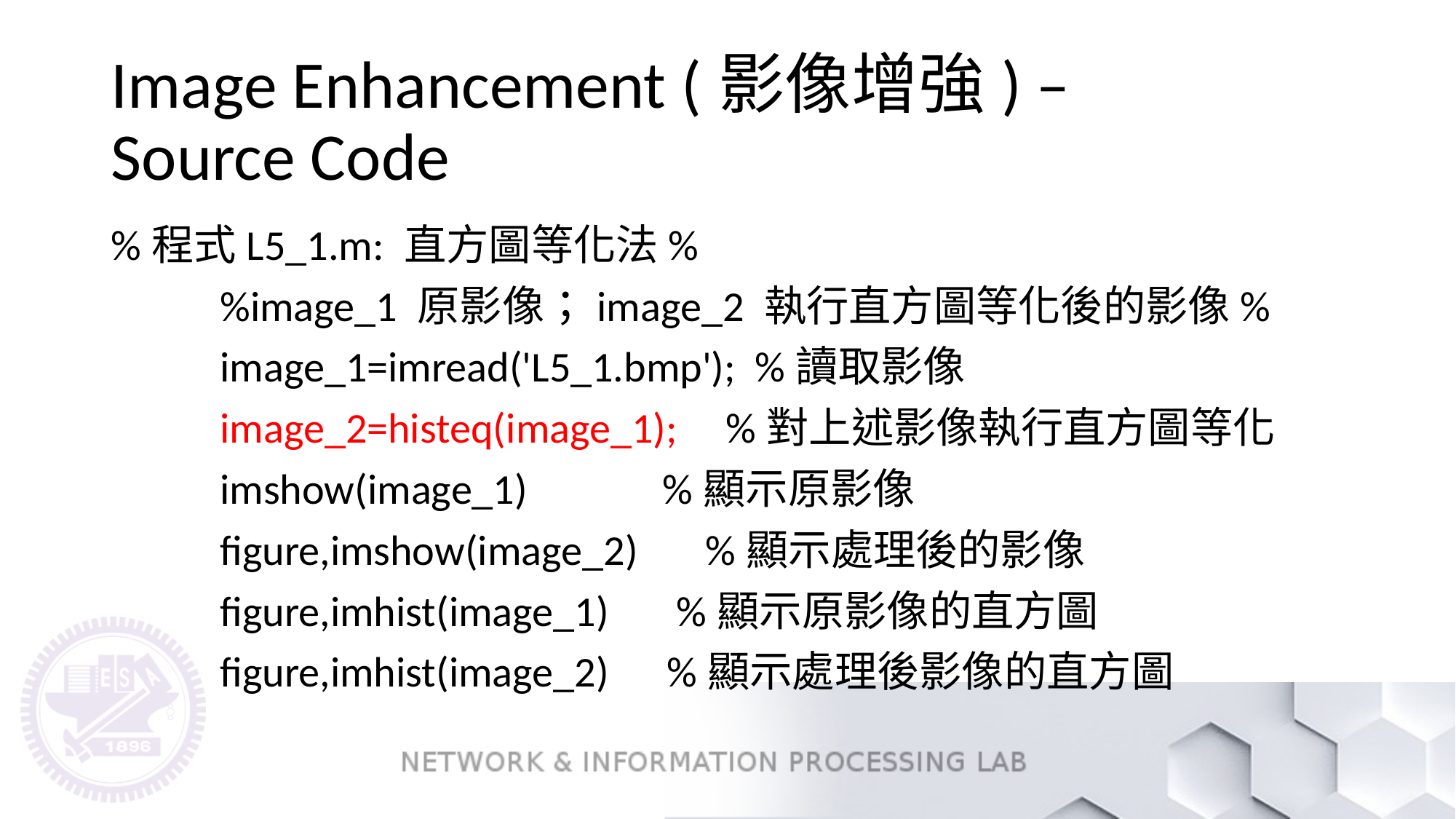

# Image Enhancement (影像增強) – Source Code
%程式L5_1.m: 直方圖等化法%
	%image_1 原影像；image_2 執行直方圖等化後的影像%
	image_1=imread('L5_1.bmp');  %讀取影像
	image_2=histeq(image_1);     %對上述影像執行直方圖等化
	imshow(image_1)              %顯示原影像
	figure,imshow(image_2)       %顯示處理後的影像
	figure,imhist(image_1)       %顯示原影像的直方圖
	figure,imhist(image_2)      %顯示處理後影像的直方圖